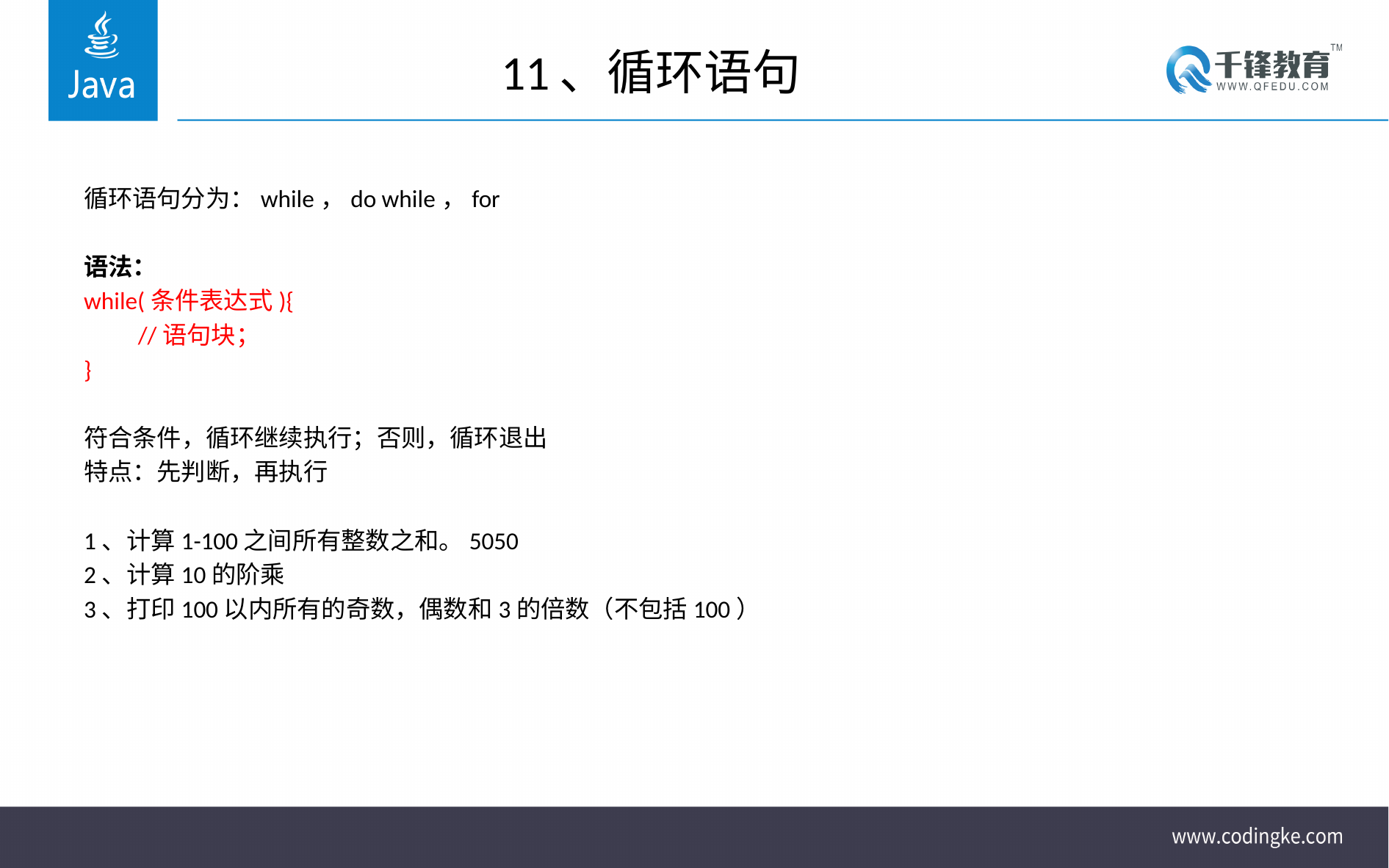

# 11、循环语句
循环语句分为：while，do while，for

语法：
while(条件表达式){
	//语句块；
}

符合条件，循环继续执行；否则，循环退出
特点：先判断，再执行

1、计算1-100之间所有整数之和。5050
2、计算10的阶乘
3、打印100以内所有的奇数，偶数和3的倍数（不包括100）